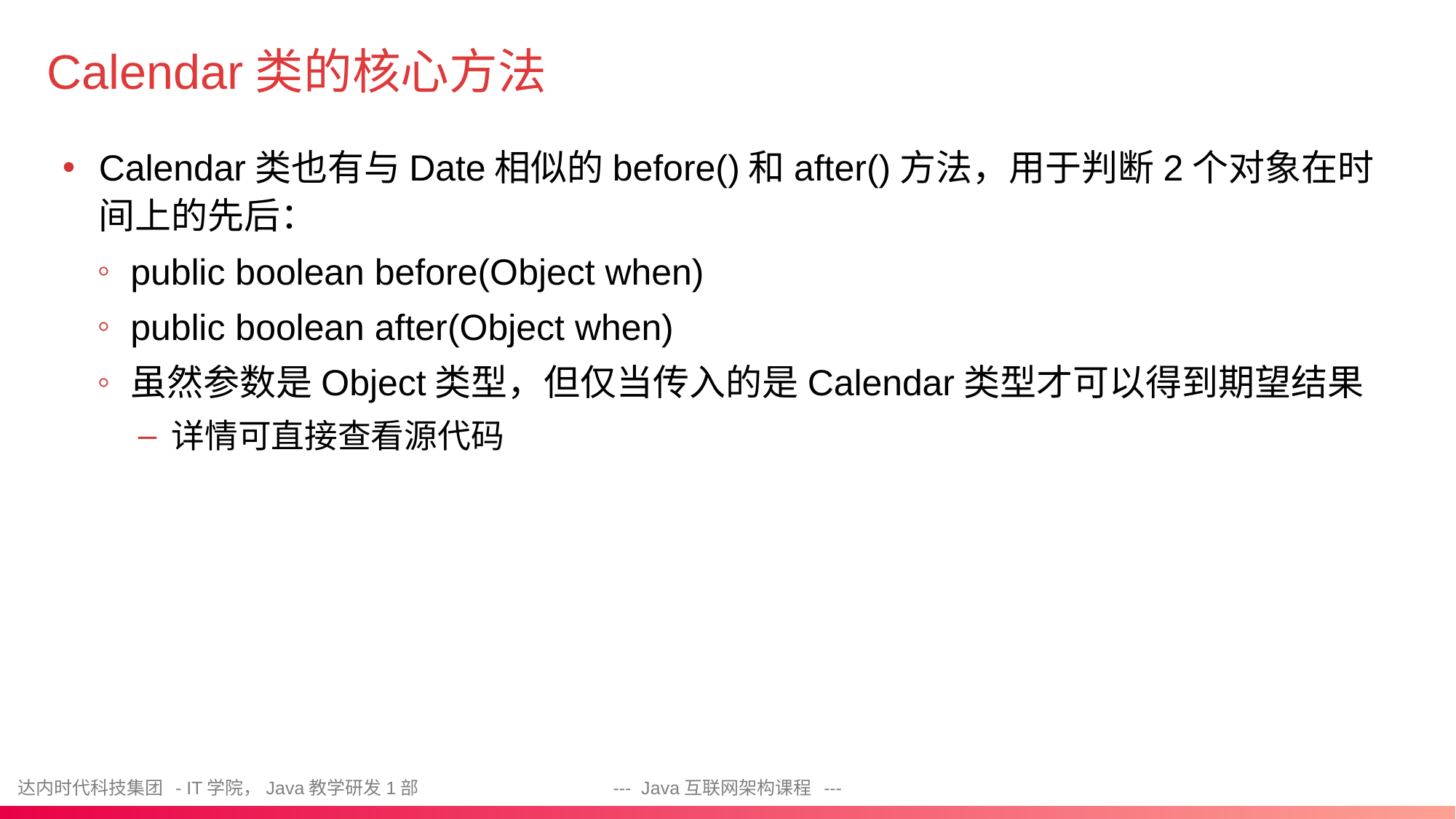

# Calendar类的核心方法
Calendar类也有与Date相似的before()和after()方法，用于判断2个对象在时间上的先后：
public boolean before(Object when)
public boolean after(Object when)
虽然参数是Object类型，但仅当传入的是Calendar类型才可以得到期望结果
详情可直接查看源代码